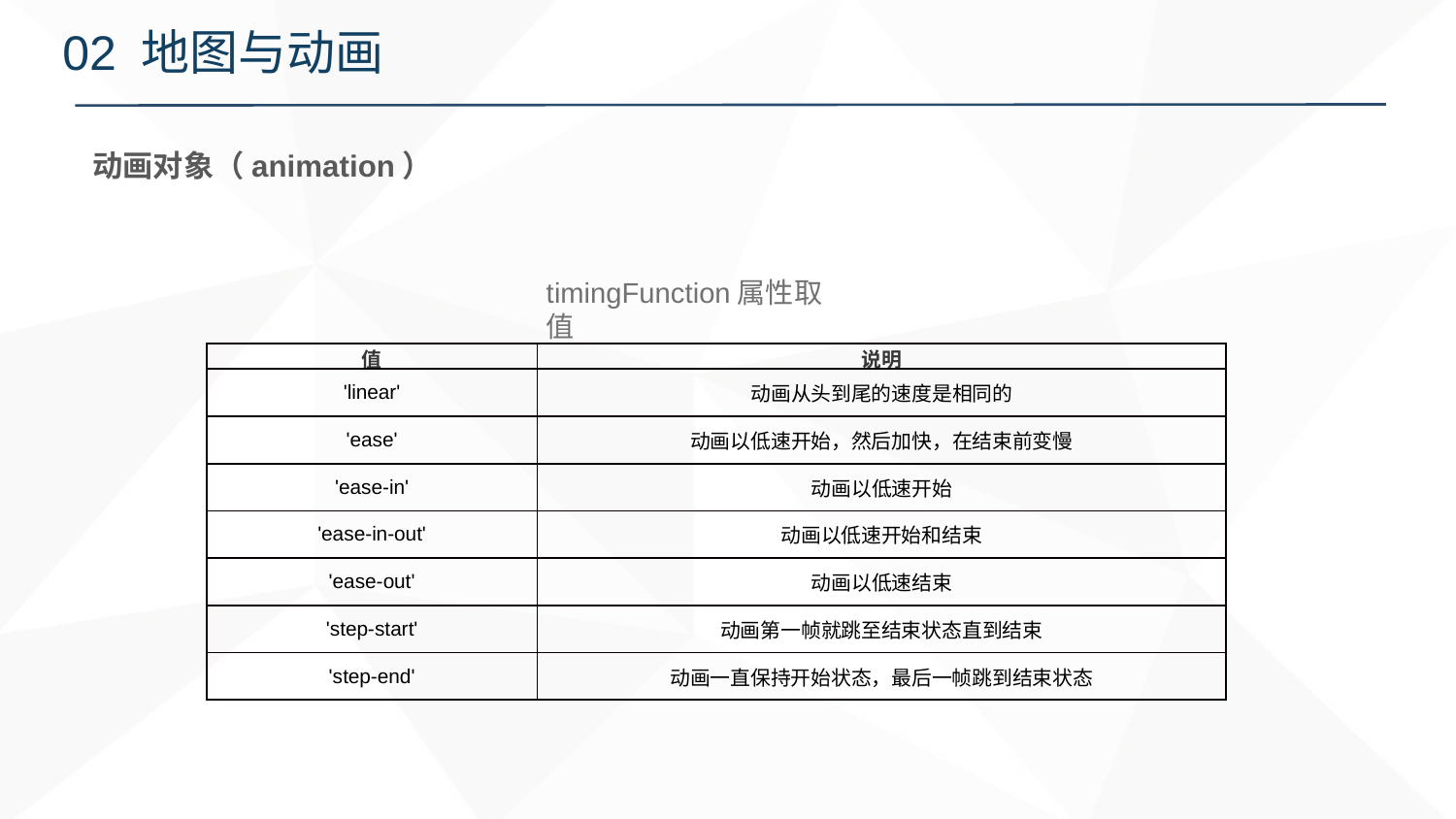

# 02 地图与动画
动画对象（animation）
timingFunction属性取值
| 值 | 说明 |
| --- | --- |
| 'linear' | 动画从头到尾的速度是相同的 |
| 'ease' | 动画以低速开始，然后加快，在结束前变慢 |
| 'ease-in' | 动画以低速开始 |
| 'ease-in-out' | 动画以低速开始和结束 |
| 'ease-out' | 动画以低速结束 |
| 'step-start' | 动画第一帧就跳至结束状态直到结束 |
| 'step-end' | 动画一直保持开始状态，最后一帧跳到结束状态 |